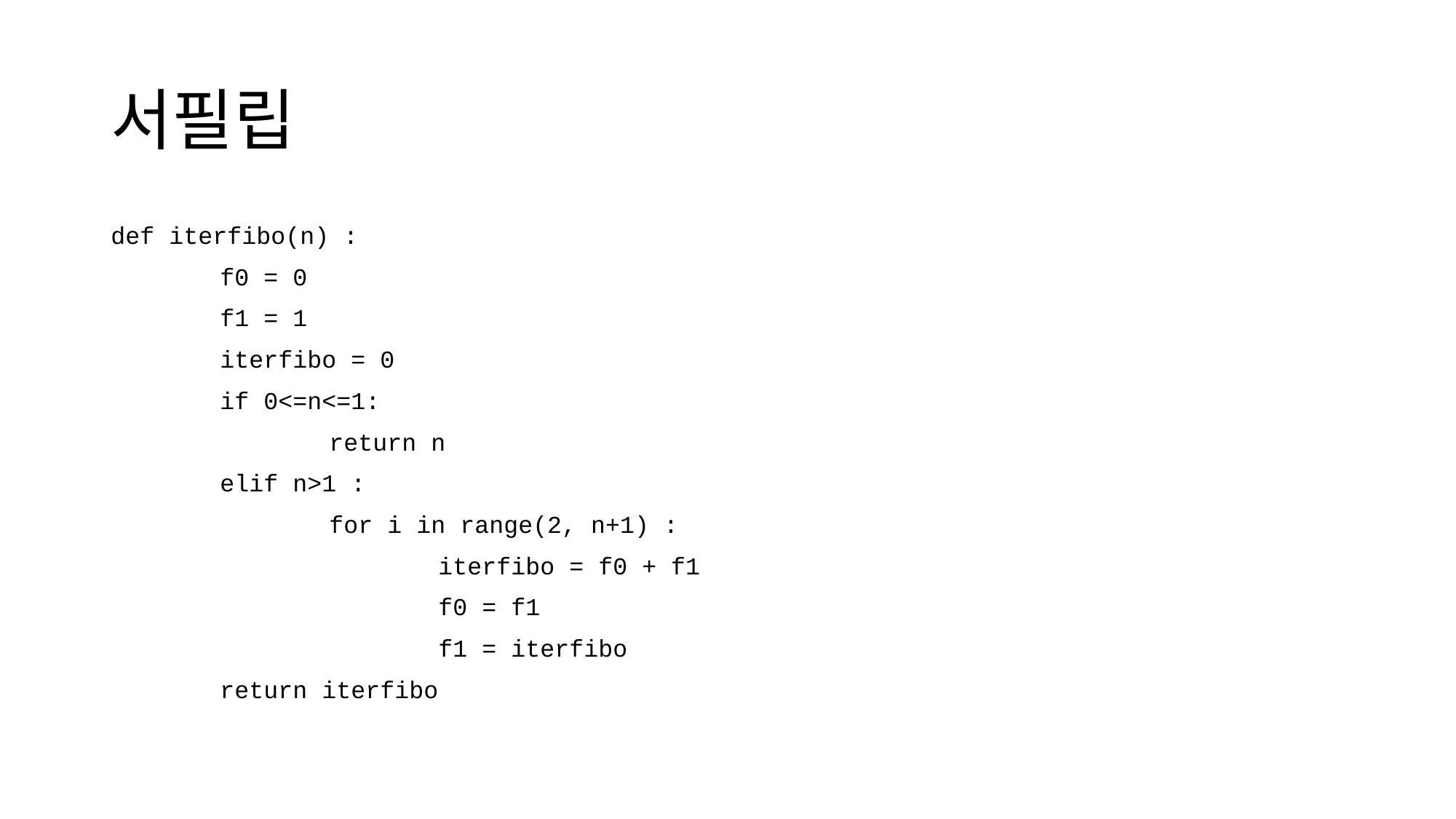

# 서필립
def iterfibo(n) :
	f0 = 0
	f1 = 1
	iterfibo = 0
	if 0<=n<=1:
		return n
	elif n>1 :
		for i in range(2, n+1) :
			iterfibo = f0 + f1
			f0 = f1
			f1 = iterfibo
	return iterfibo